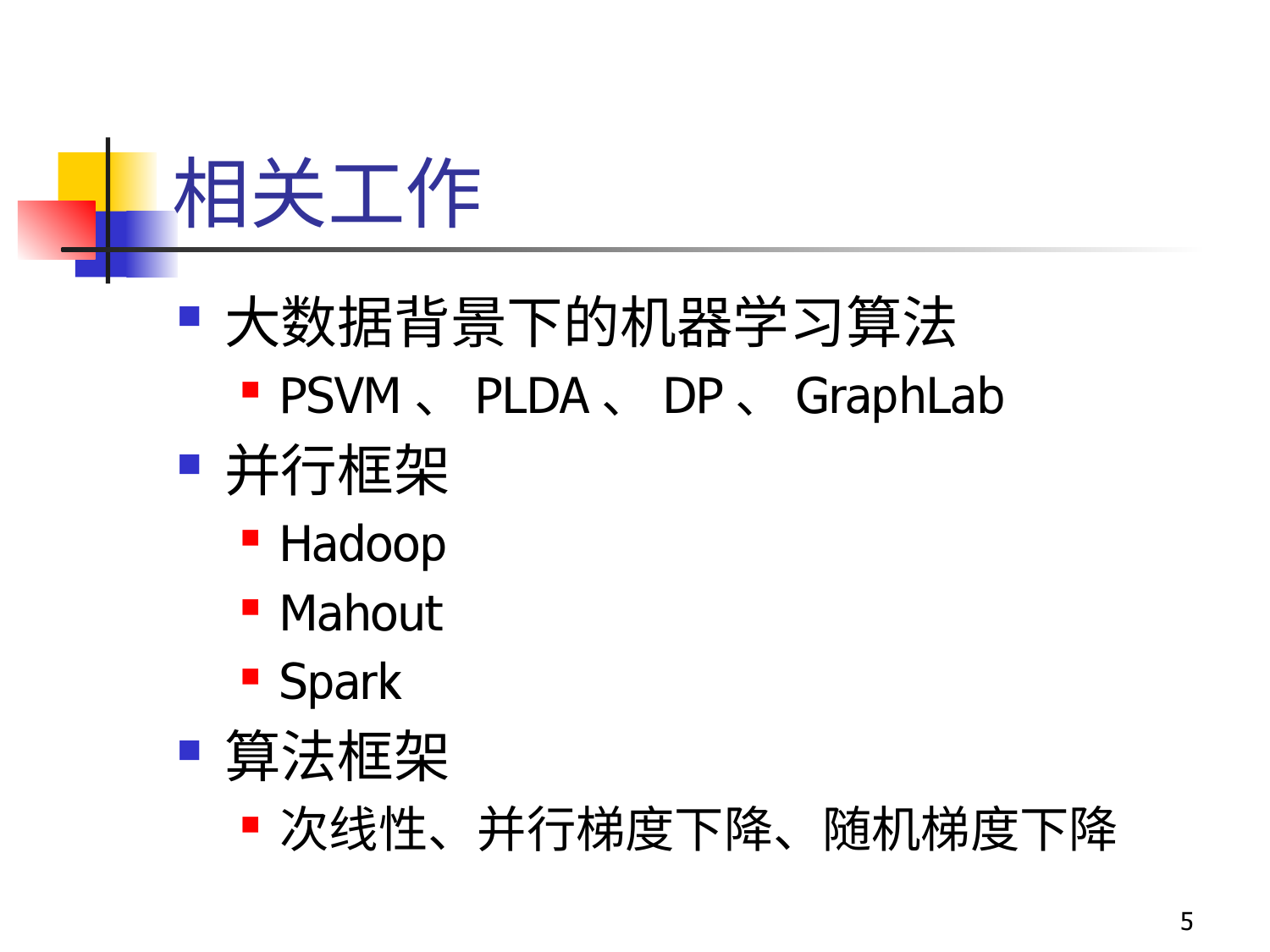

# 相关工作
大数据背景下的机器学习算法
PSVM、PLDA、DP、GraphLab
并行框架
Hadoop
Mahout
Spark
算法框架
次线性、并行梯度下降、随机梯度下降
5